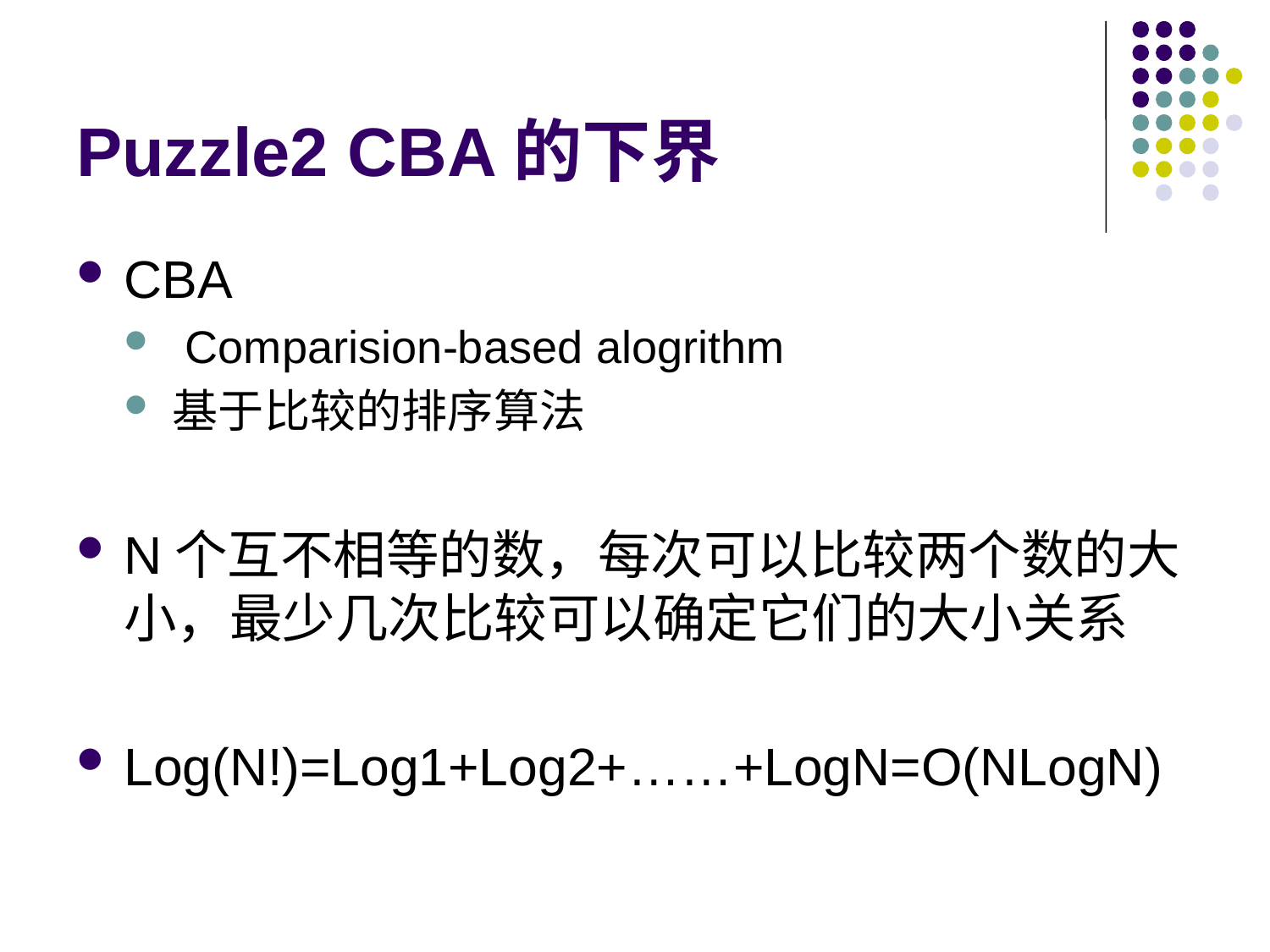

# Puzzle2 CBA的下界
CBA
 Comparision-based alogrithm
基于比较的排序算法

N个互不相等的数，每次可以比较两个数的大小，最少几次比较可以确定它们的大小关系

Log(N!)=Log1+Log2+……+LogN=O(NLogN)